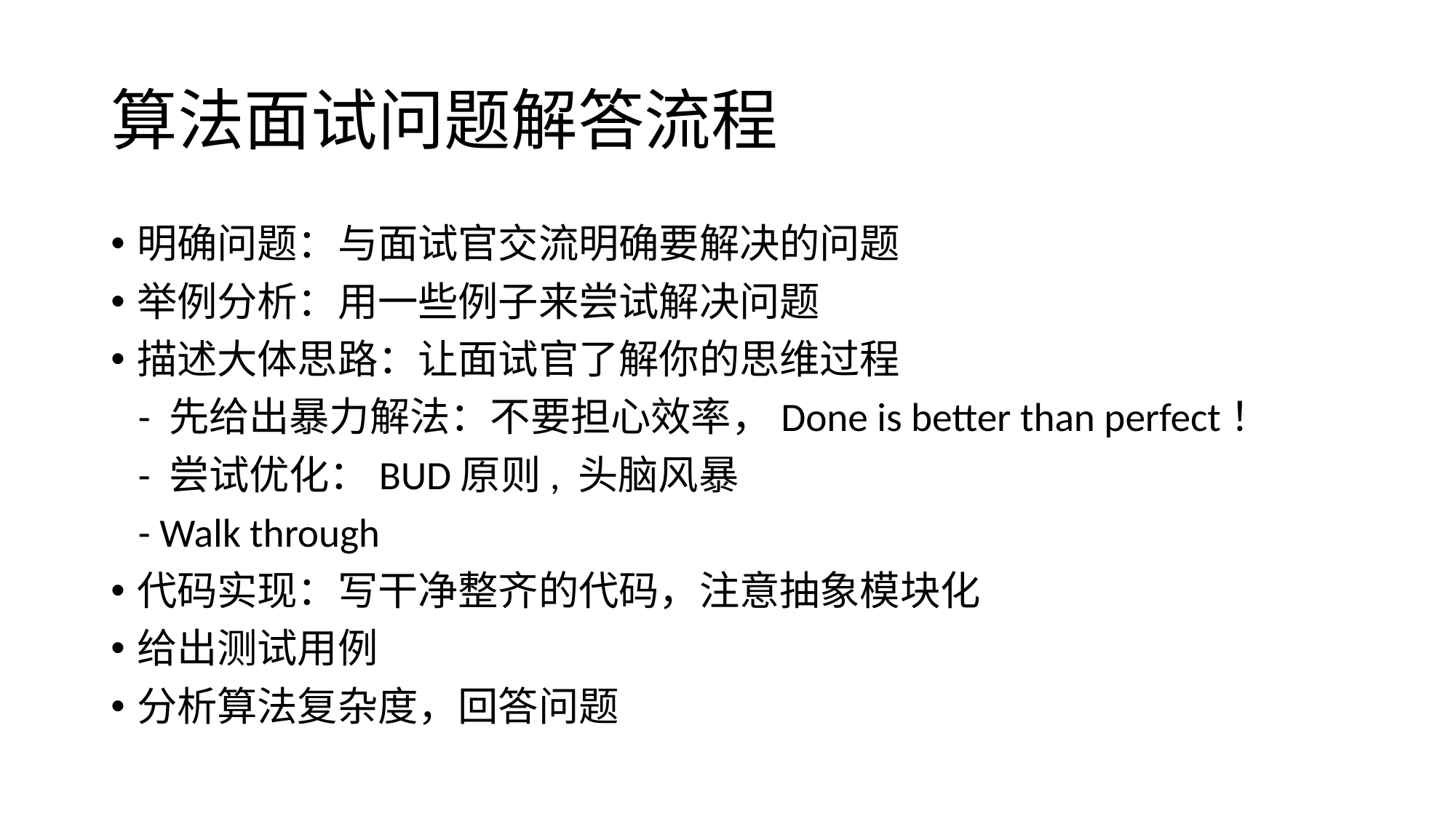

# 算法面试问题解答流程
明确问题：与面试官交流明确要解决的问题
举例分析：用一些例子来尝试解决问题
描述大体思路：让面试官了解你的思维过程
   - 先给出暴力解法：不要担心效率，Done is better than perfect！
   - 尝试优化：BUD原则, 头脑风暴
   - Walk through
代码实现：写干净整齐的代码，注意抽象模块化
给出测试用例
分析算法复杂度，回答问题